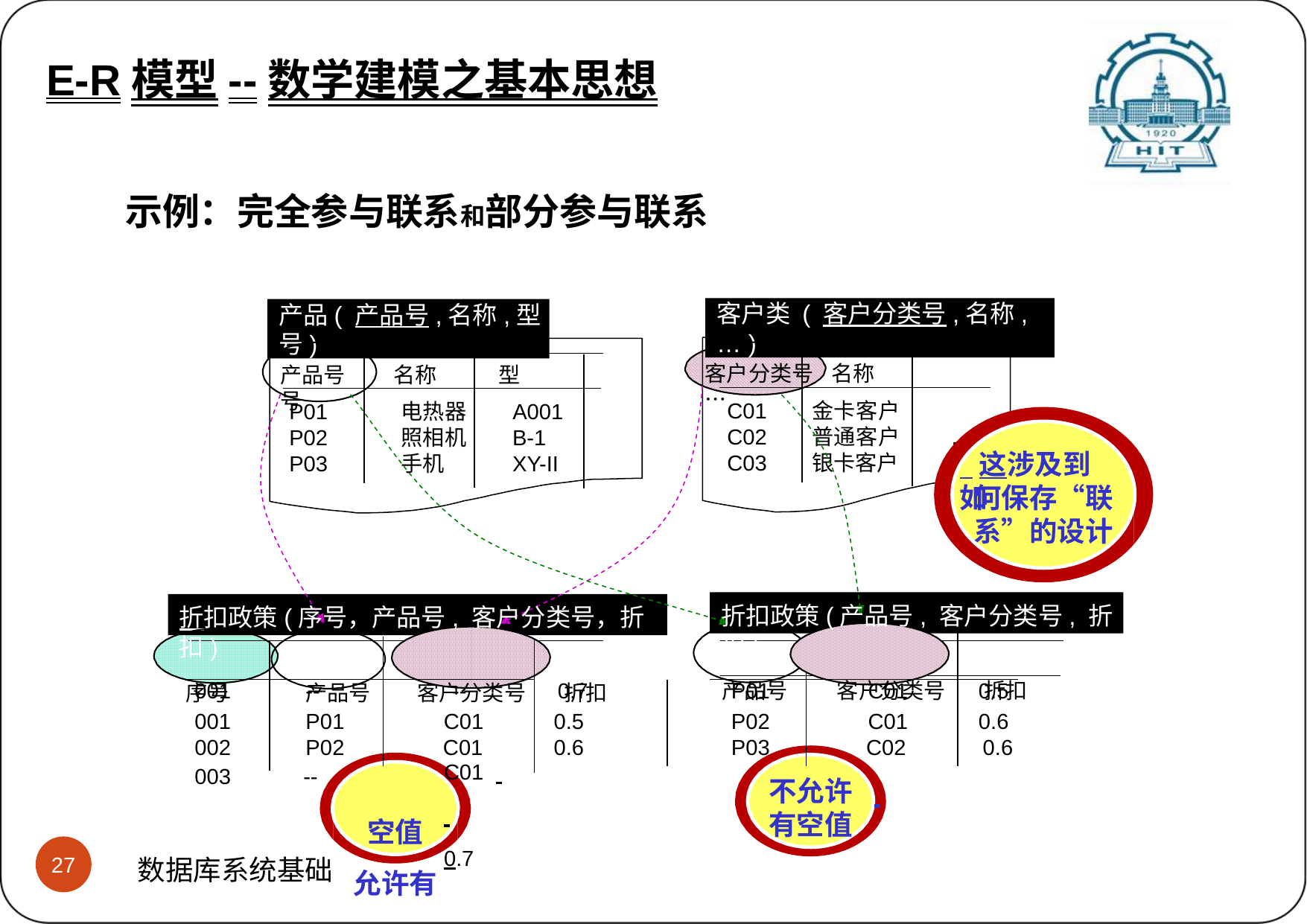

E-R模型--数学建模之基本思想
# E-R模型--数据建模之基本思想 (7)有什么样的联系需要区分呢?
示例：完全参与联系和部分参与联系
客户类 ( 客户分类号,名称, … )
产品( 产品号,名称,型号)

客户分类号	名称	…
产品号	名称	型号

C01 C02 C03
金卡客户 普通客户 银卡客户
P01 P02 P03
电热器 照相机 手机
A001 B-1 XY-II

…
  这涉及到如
何保存“联
系”的设计

折扣政策(产品号, 客户分类号, 折扣)
产品号	客户分类号	折扣
折扣政策(序号，产品号, 客户分类号，折扣)
序号	产品号	客户分类号	折扣

| 001 | -- | -- | 0.7 |  | P01 | C01 | 0.5 |
| --- | --- | --- | --- | --- | --- | --- | --- |
| 001 | P01 | C01 | 0.5 |  | P02 | C01 | 0.6 |
| 002 | P02 | C01 | 0.6 |  | P03 | C02 | 0.6 |

C01   	 	0.7
允许有
003
--
不允许
有空值
空值